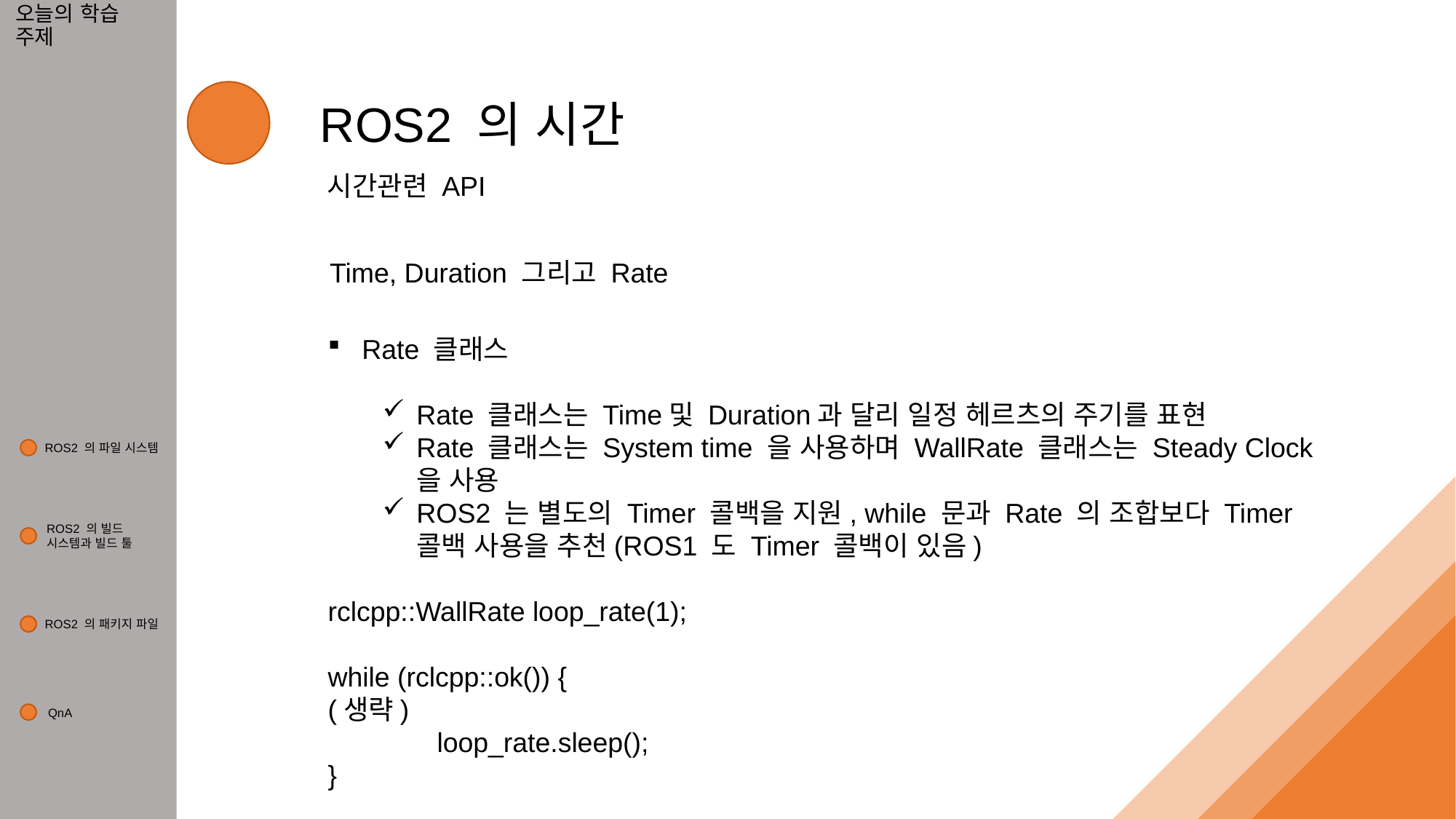

# 오늘의 학습 주제
1
ROS2 의 시간
시간관련 API
Time, Duration 그리고 Rate
Rate 클래스

Rate 클래스는 Time및 Duration과 달리 일정 헤르츠의 주기를 표현
Rate 클래스는 System time 을 사용하며 WallRate 클래스는 Steady Clock을 사용
ROS2 는 별도의 Timer 콜백을 지원, while 문과 Rate 의 조합보다 Timer 콜백 사용을 추천(ROS1 도 Timer 콜백이 있음)

rclcpp::WallRate loop_rate(1);

while (rclcpp::ok()) {
(생략)
	loop_rate.sleep();
}
ROS2 의 파일 시스템
2
ROS2 의 빌드
시스템과 빌드 툴

ROS2 의 패키지 파일

QnA